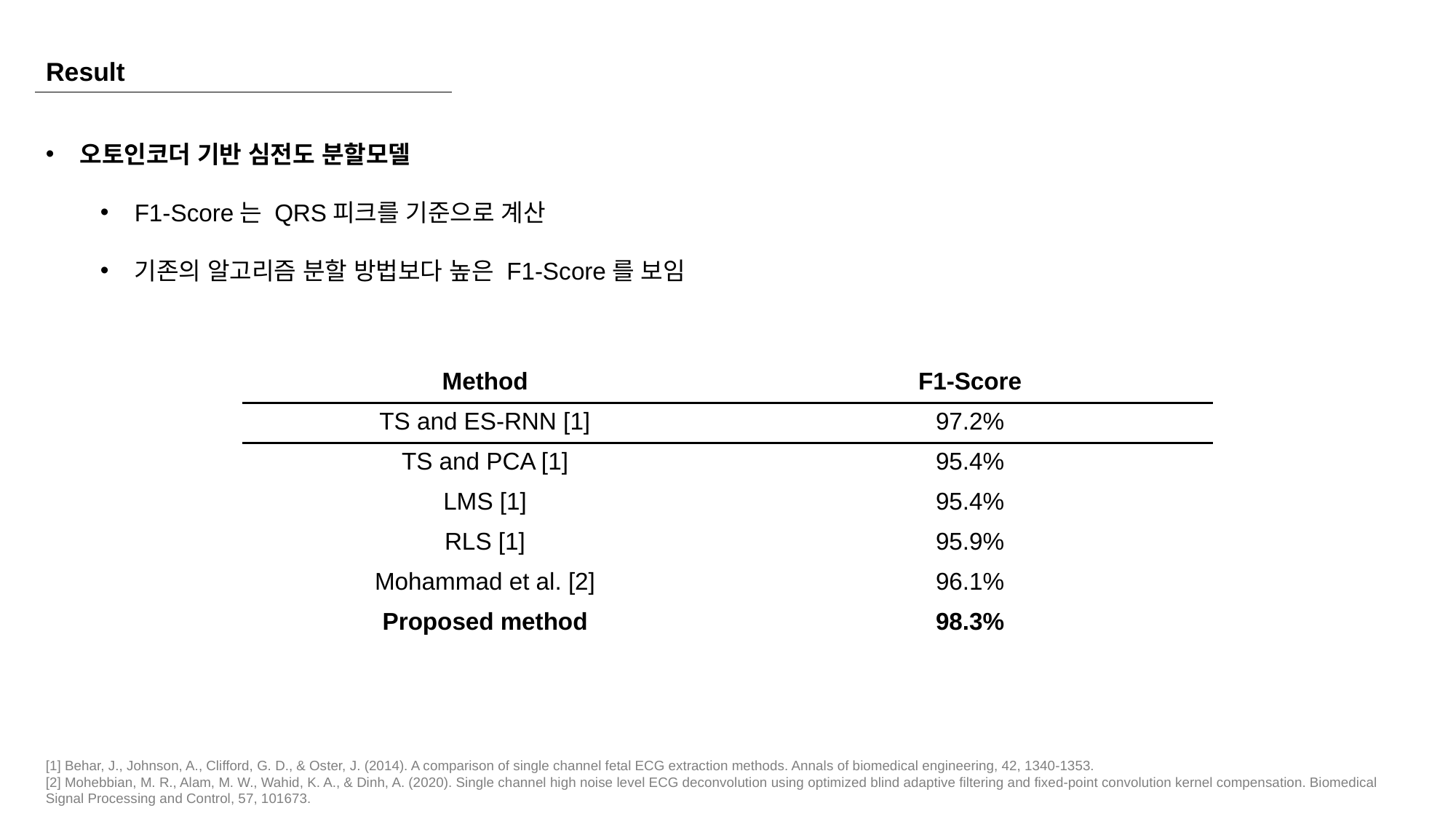

# Result
오토인코더 기반 심전도 분할모델
F1-Score는 QRS피크를 기준으로 계산
기존의 알고리즘 분할 방법보다 높은 F1-Score를 보임
| Method | F1-Score |
| --- | --- |
| TS and ES-RNN [1] | 97.2% |
| TS and PCA [1] | 95.4% |
| LMS [1] | 95.4% |
| RLS [1] | 95.9% |
| Mohammad et al. [2] | 96.1% |
| Proposed method | 98.3% |
[1] Behar, J., Johnson, A., Clifford, G. D., & Oster, J. (2014). A comparison of single channel fetal ECG extraction methods. Annals of biomedical engineering, 42, 1340-1353.
[2] Mohebbian, M. R., Alam, M. W., Wahid, K. A., & Dinh, A. (2020). Single channel high noise level ECG deconvolution using optimized blind adaptive filtering and fixed-point convolution kernel compensation. Biomedical Signal Processing and Control, 57, 101673.